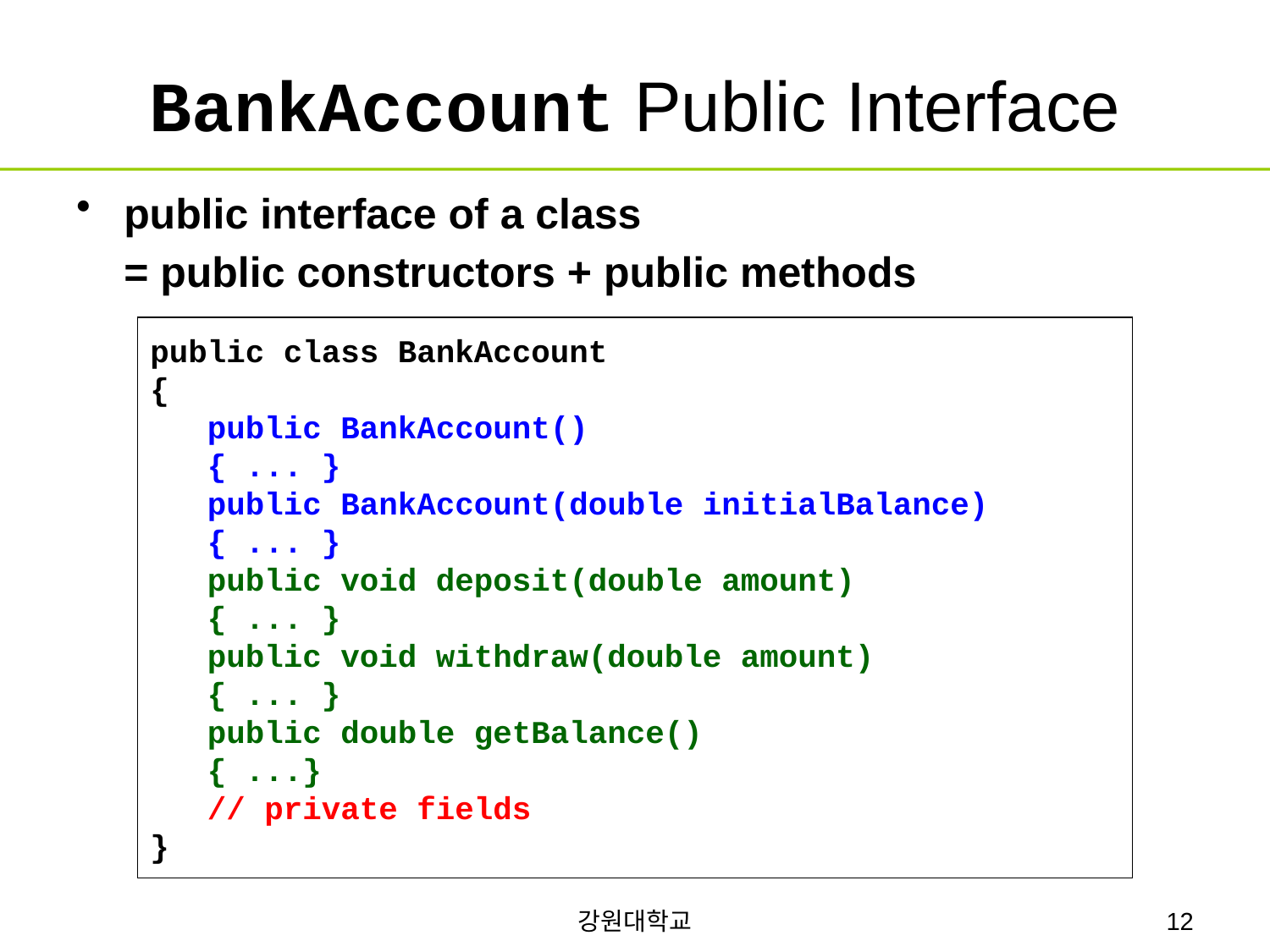

# BankAccount Public Interface

public interface of a class
	= public constructors + public methods
public class BankAccount
{
   public BankAccount()
   { ... }
   public BankAccount(double initialBalance)
   { ... }
   public void deposit(double amount)
   { ... }
   public void withdraw(double amount)
   { ... }
   public double getBalance()
   { ...}
   // private fields
}

강원대학교
12